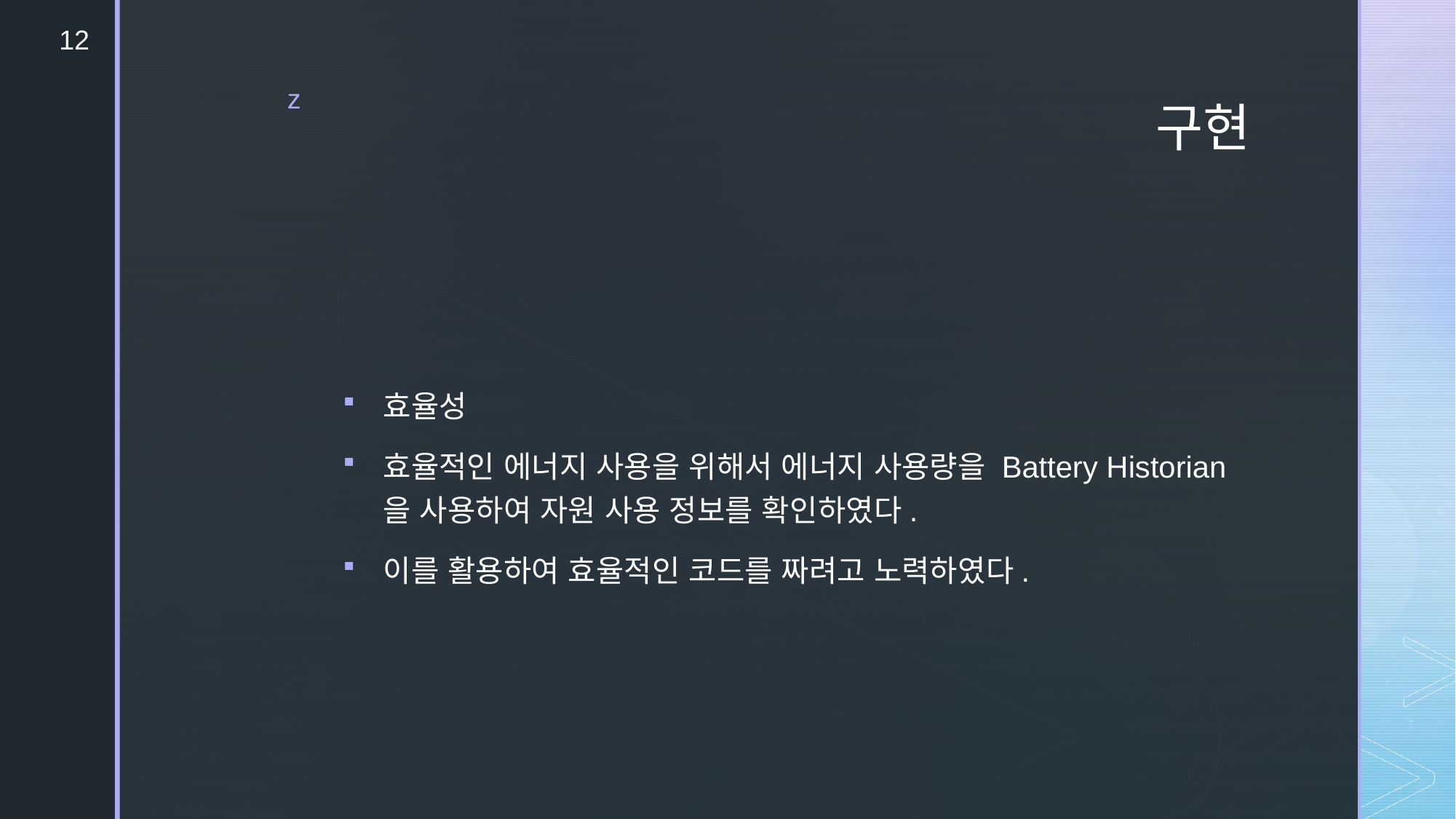

12
# 구현
효율성
효율적인 에너지 사용을 위해서 에너지 사용량을 Battery Historian을 사용하여 자원 사용 정보를 확인하였다.
이를 활용하여 효율적인 코드를 짜려고 노력하였다.